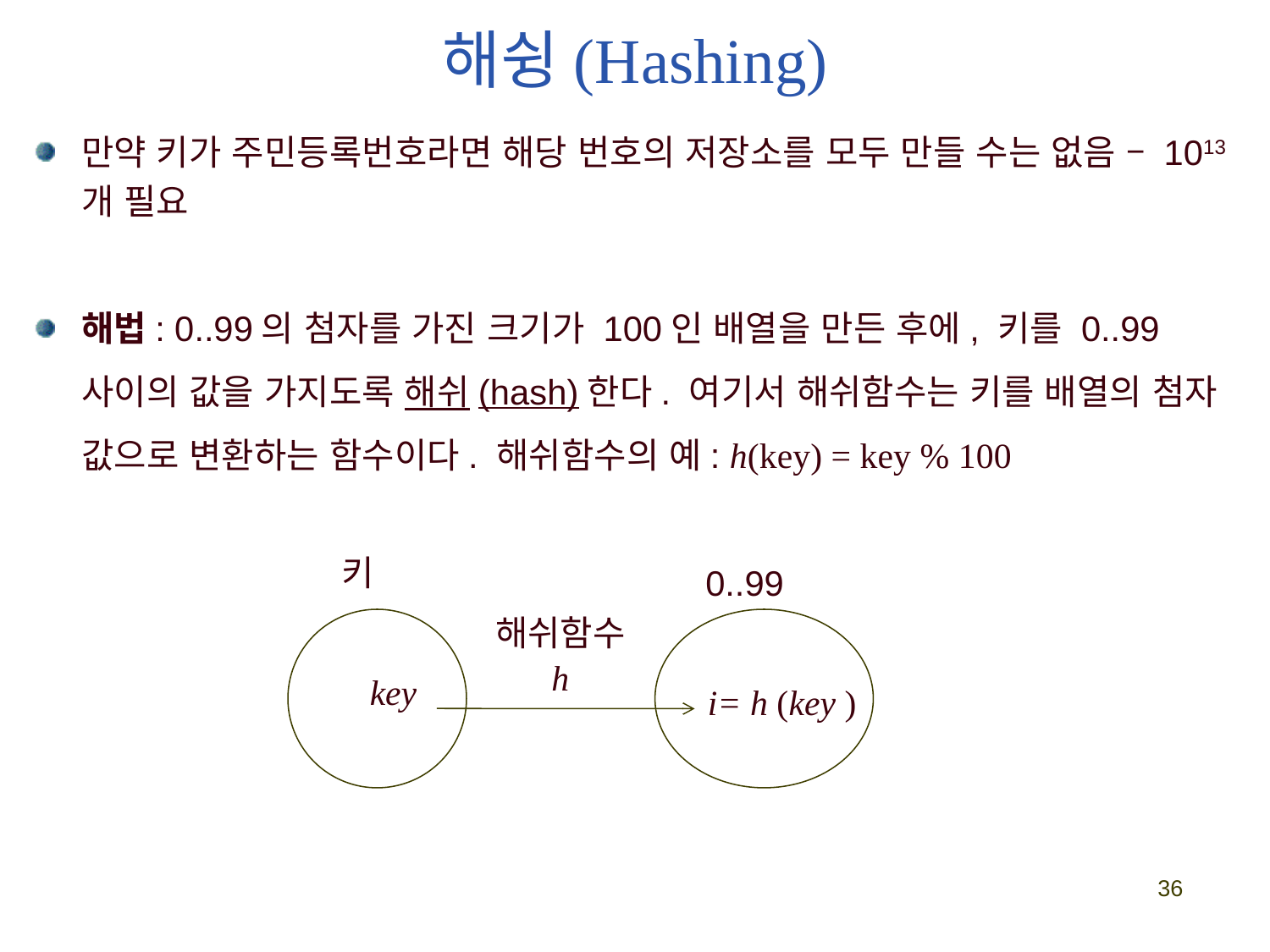

# 해슁(Hashing)
만약 키가 주민등록번호라면 해당 번호의 저장소를 모두 만들 수는 없음 – 1013 개 필요

해법: 0..99의 첨자를 가진 크기가 100인 배열을 만든 후에, 키를 0..99 사이의 값을 가지도록 해쉬(hash)한다. 여기서 해쉬함수는 키를 배열의 첨자 값으로 변환하는 함수이다. 해쉬함수의 예: h(key) = key % 100

키
0..99

해쉬함수
h

key
i= h (key )
36